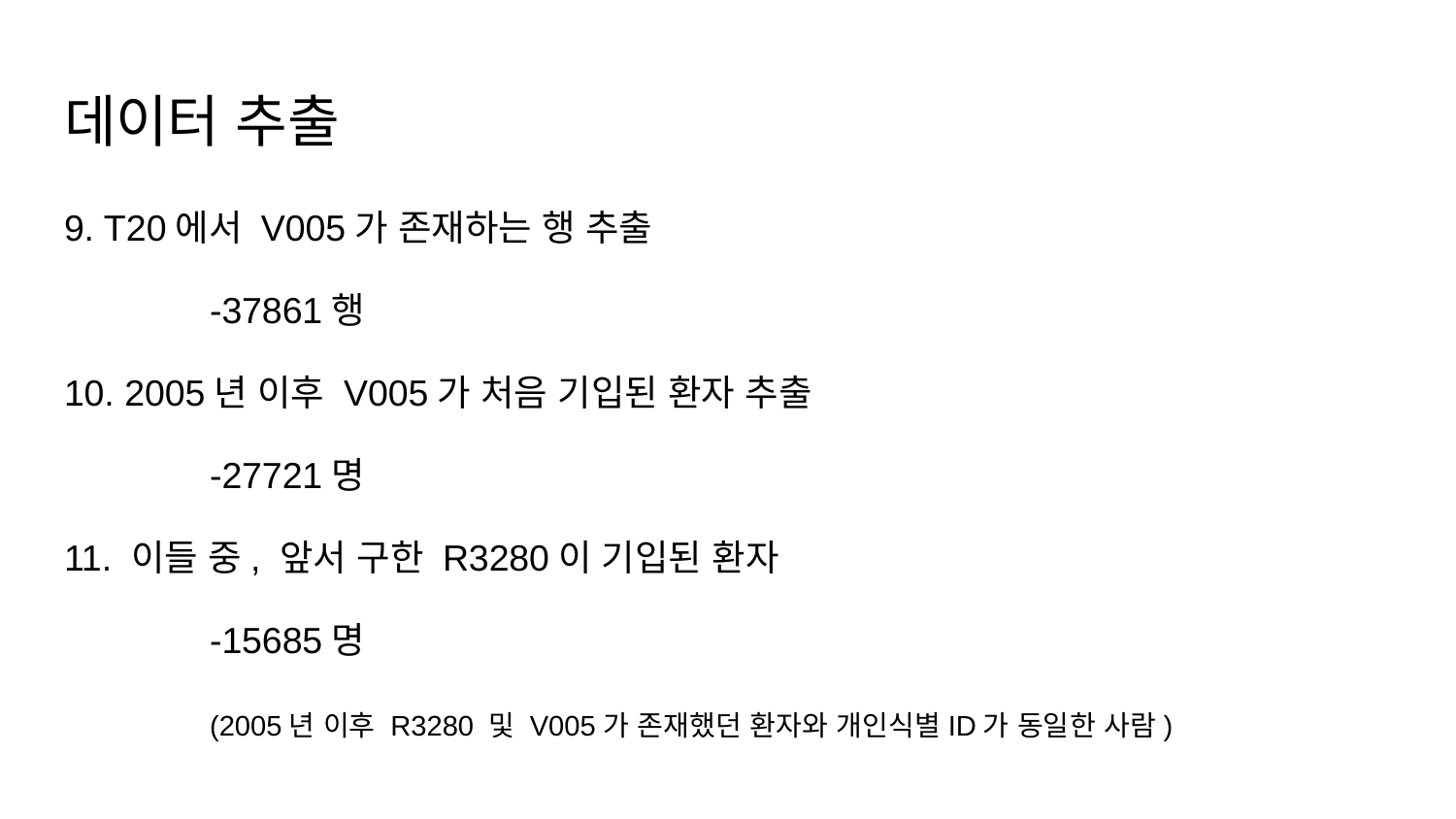

# 데이터 추출
9. T20에서 V005가 존재하는 행 추출
	-37861행
10. 2005년 이후 V005가 처음 기입된 환자 추출
	-27721명
11. 이들 중, 앞서 구한 R3280이 기입된 환자
	-15685명
	(2005년 이후 R3280 및 V005가 존재했던 환자와 개인식별ID가 동일한 사람)